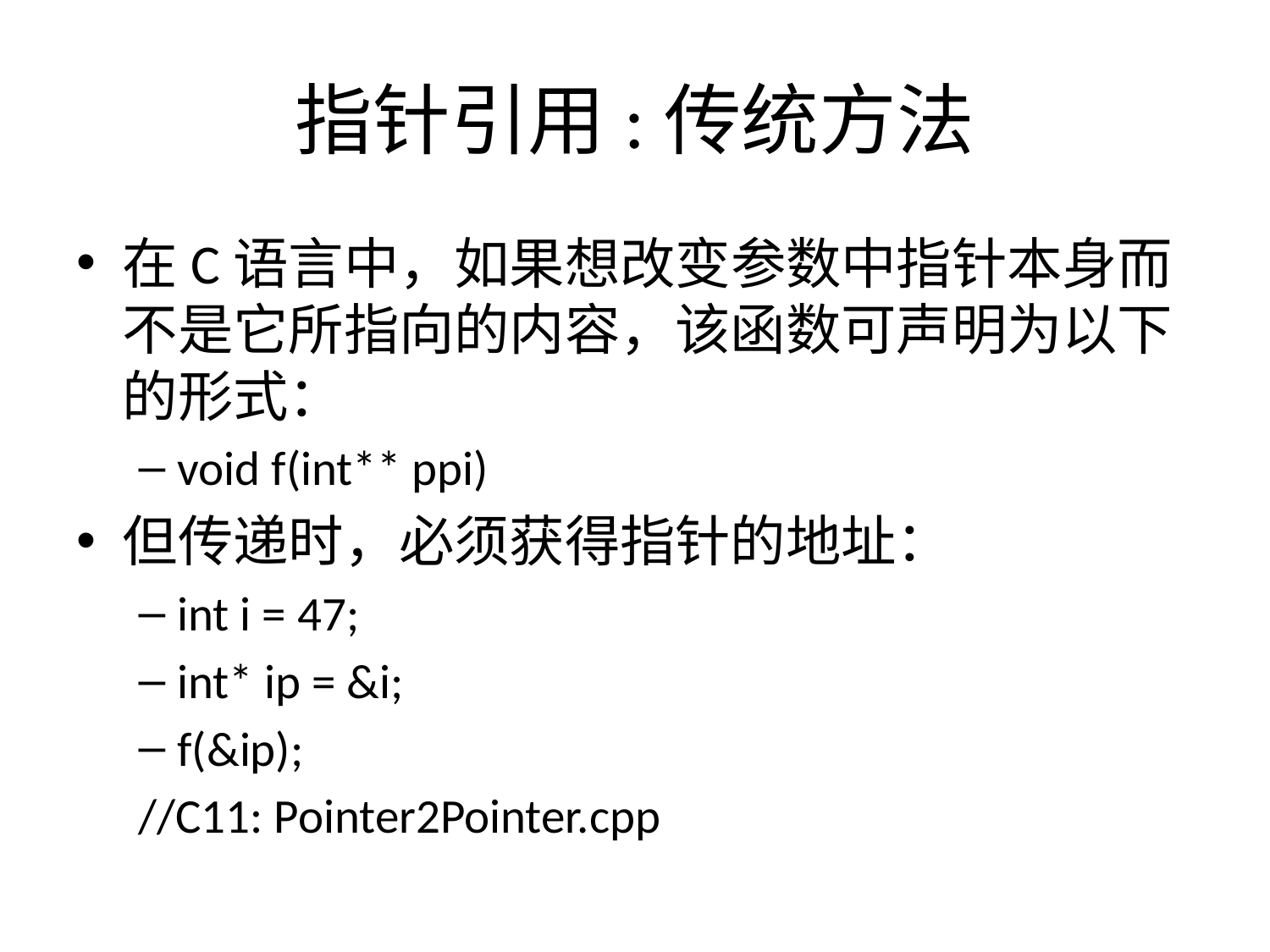

# 指针引用:传统方法
在C语言中，如果想改变参数中指针本身而不是它所指向的内容，该函数可声明为以下的形式：
void f(int** ppi)
但传递时，必须获得指针的地址：
int i = 47;
int* ip = &i;
f(&ip);
//C11: Pointer2Pointer.cpp